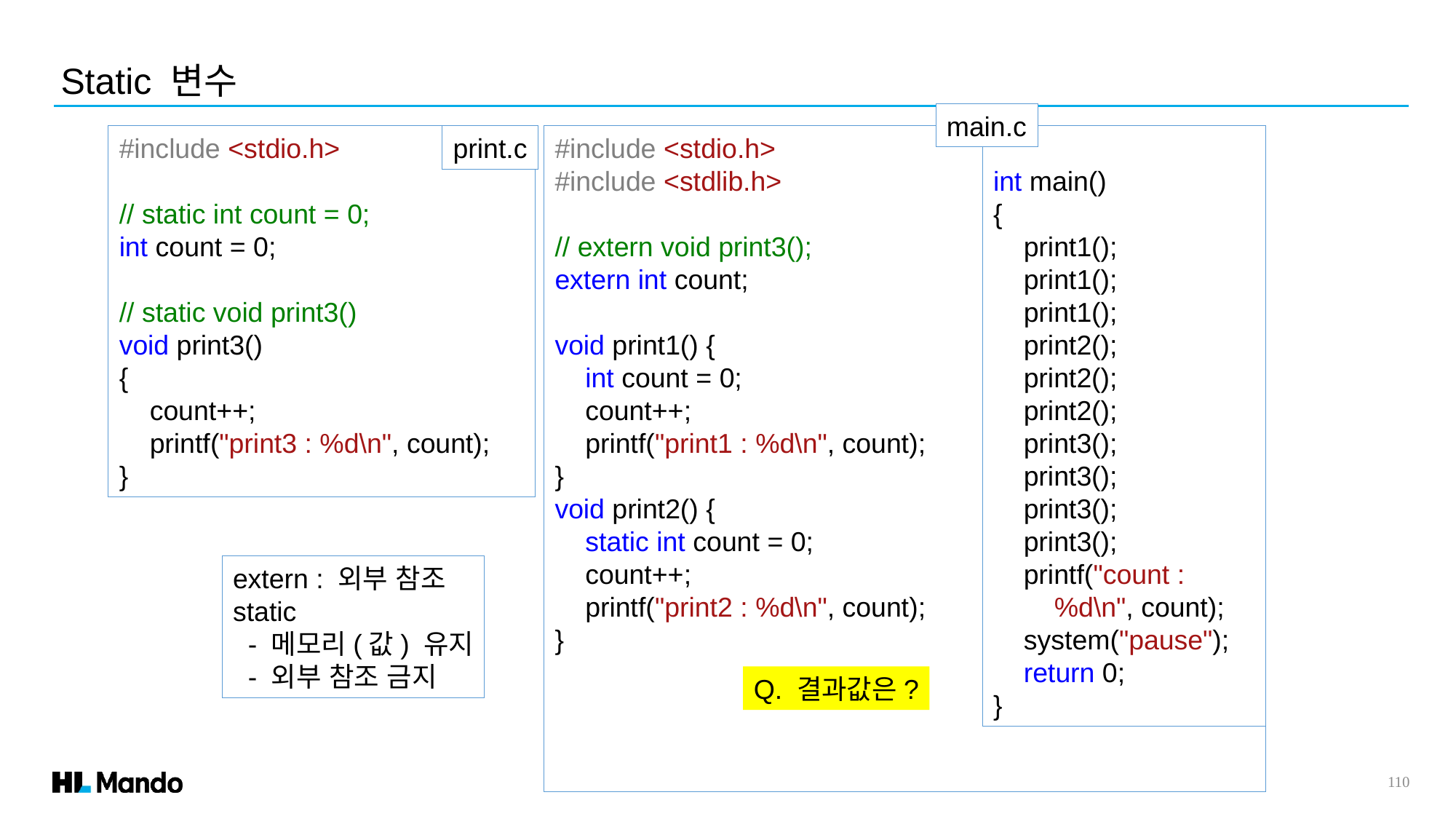

Static 변수
main.c
print.c
#include <stdio.h>

// static int count = 0;
int count = 0;

// static void print3()
void print3()
{
    count++;
    printf("print3 : %d\n", count);
}

int main()
{
    print1();
    print1();
    print1();
    print2();
    print2();
    print2();
    print3();
    print3();
    print3();
    print3();
    printf("count :
        %d\n", count);
    system("pause");
    return 0;
}
#include <stdio.h>
#include <stdlib.h>

// extern void print3();
extern int count;

void print1() {
    int count = 0;
    count++;
    printf("print1 : %d\n", count);
}
void print2() {
    static int count = 0;
    count++;
    printf("print2 : %d\n", count);
}

extern : 외부 참조
static
  - 메모리(값) 유지
  - 외부 참조 금지
Q. 결과값은?
110